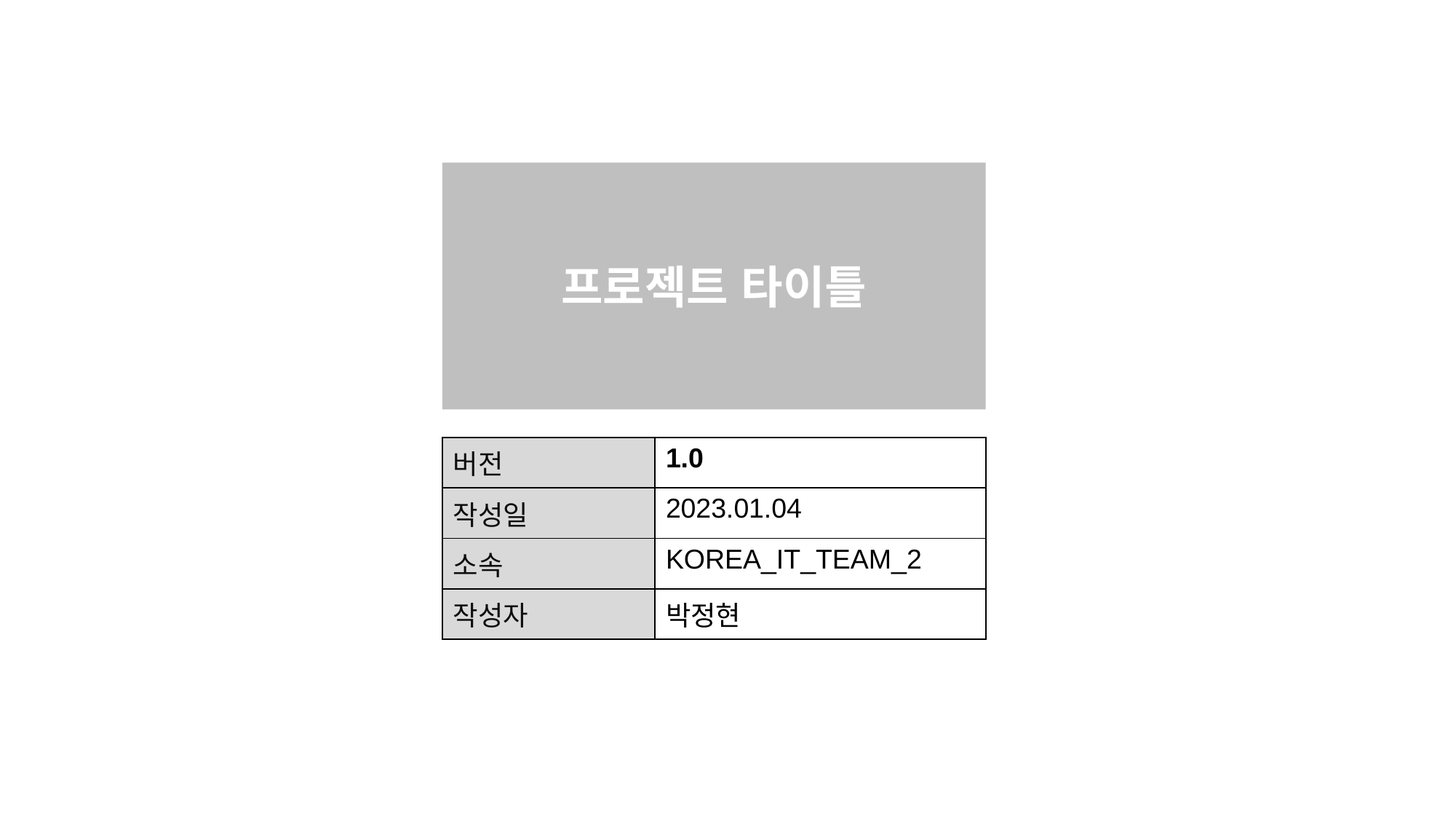

프로젝트 타이틀
| 버전 | 1.0 |
| --- | --- |
| 작성일 | 2023.01.04 |
| 소속 | KOREA\_IT\_TEAM\_2 |
| 작성자 | 박정현 |